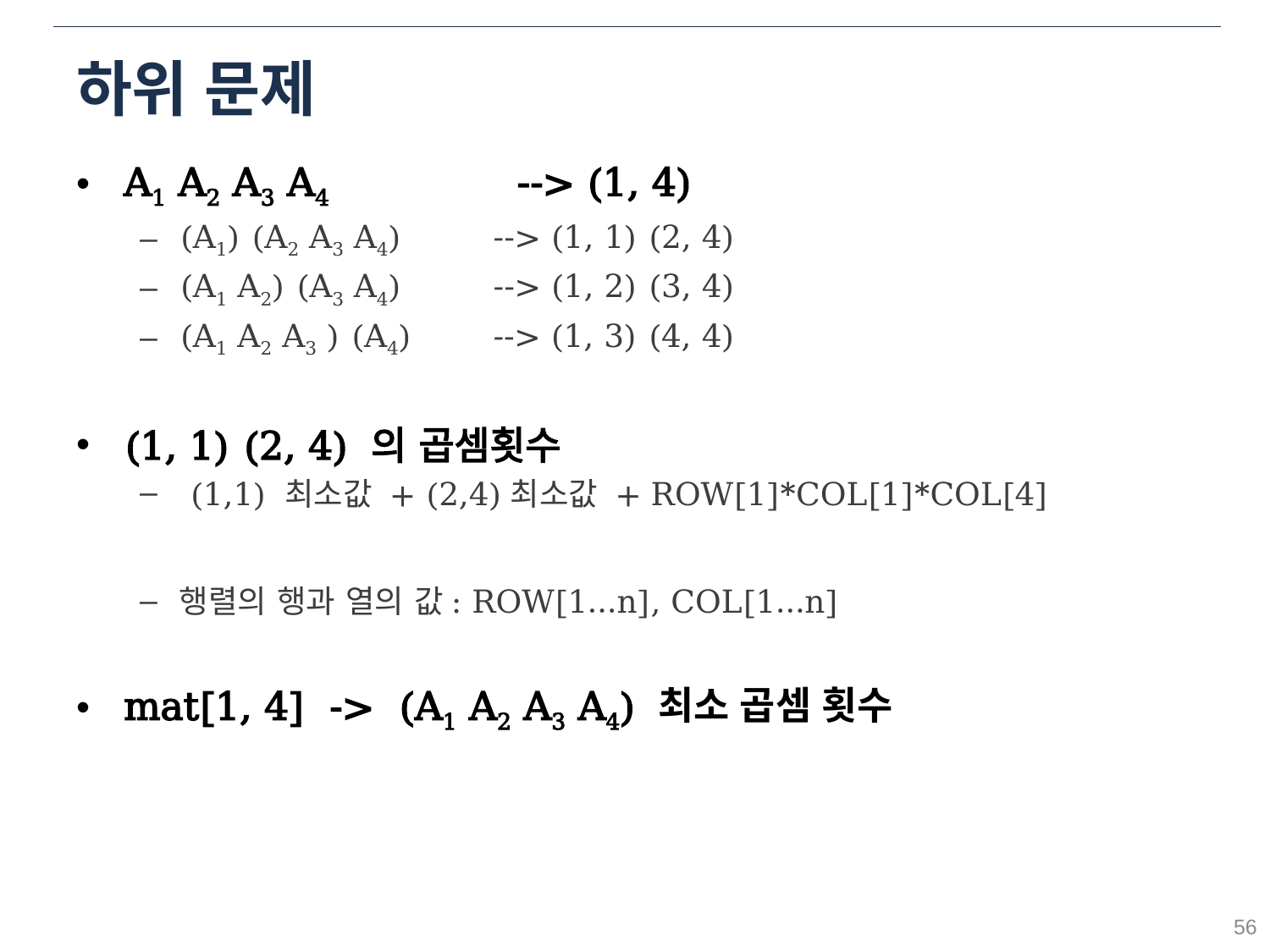

# 하위 문제
A1 A2 A3 A4    	 --> (1, 4)
(A1) (A2 A3 A4)         --> (1, 1) (2, 4)
(A1 A2) (A3 A4)         --> (1, 2) (3, 4)
(A1 A2 A3 ) (A4)        --> (1, 3) (4, 4)

(1, 1) (2, 4) 의 곱셈횟수
 (1,1) 최소값 + (2,4)최소값 + ROW[1]*COL[1]*COL[4]

행렬의 행과 열의 값: ROW[1…n], COL[1…n]

mat[1, 4]  ->  (A1 A2 A3 A4) 최소 곱셈 횟수
56